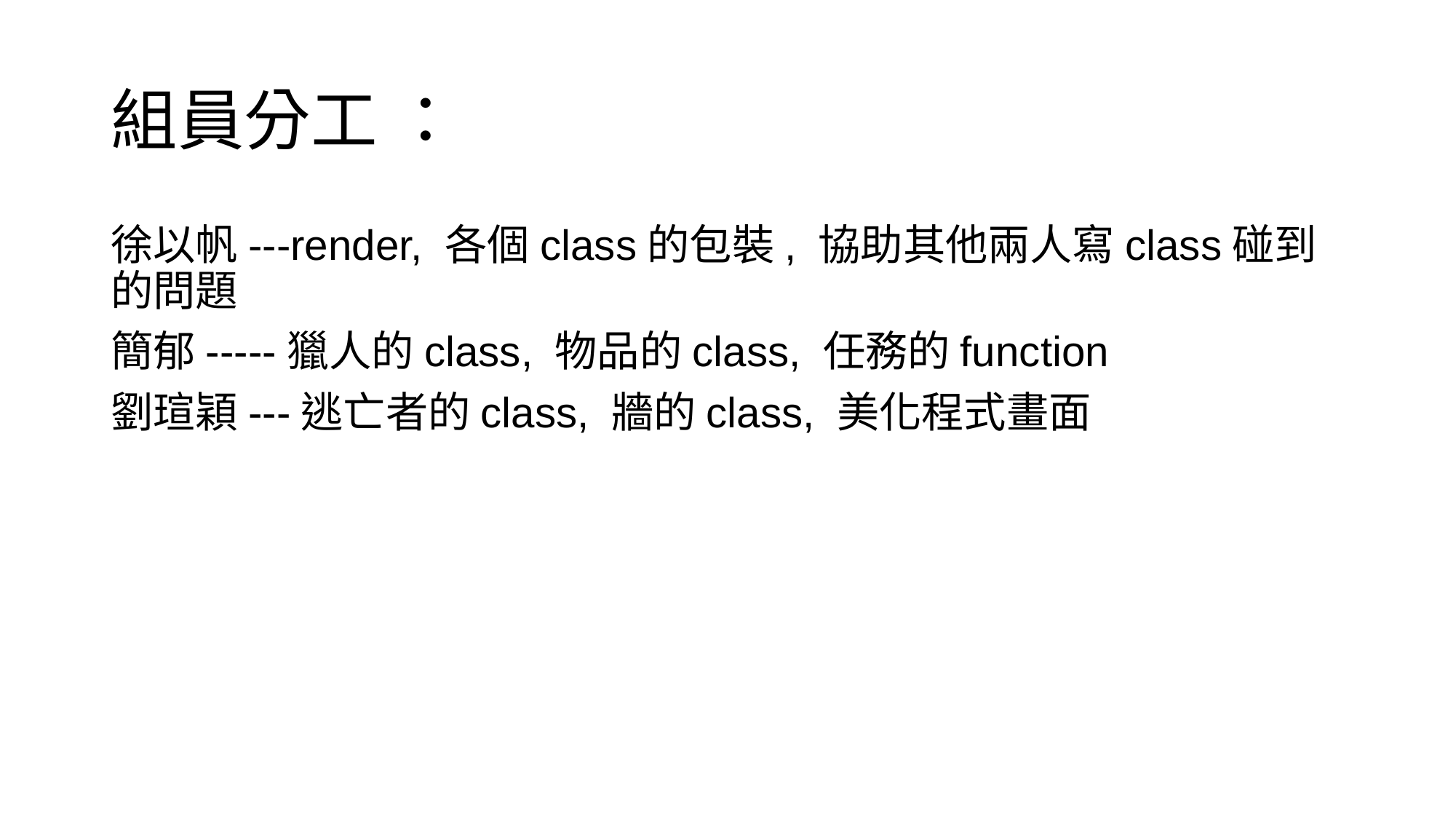

# 組員分工 ：
徐以帆---render, 各個class的包裝, 協助其他兩人寫class碰到的問題
簡郁-----獵人的class, 物品的class, 任務的function
劉瑄穎---逃亡者的class, 牆的class, 美化程式畫面